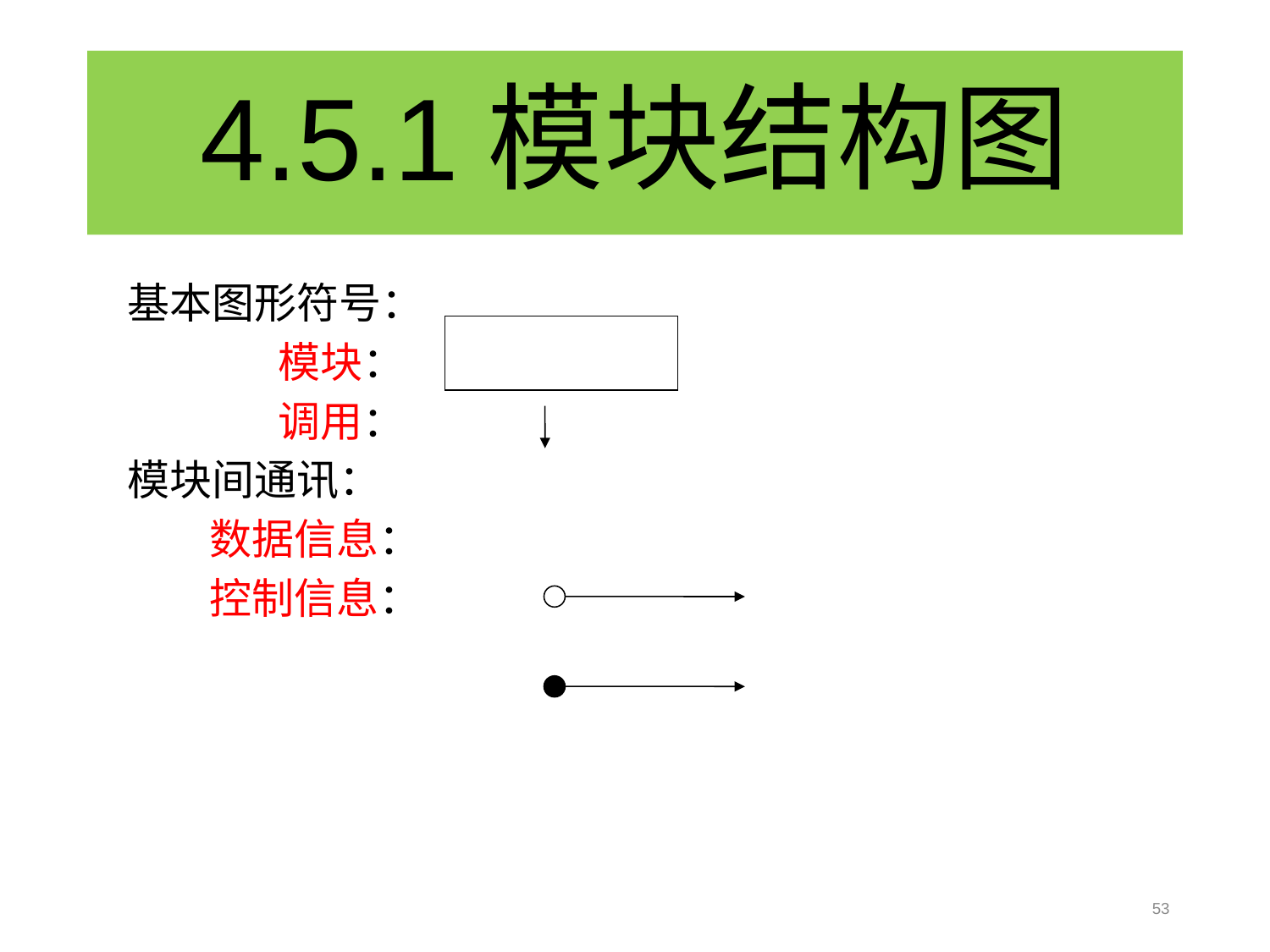

# 4.5.1模块结构图
基本图形符号：
		模块：
		调用：
模块间通讯：
  	     数据信息：
  	     控制信息：

53